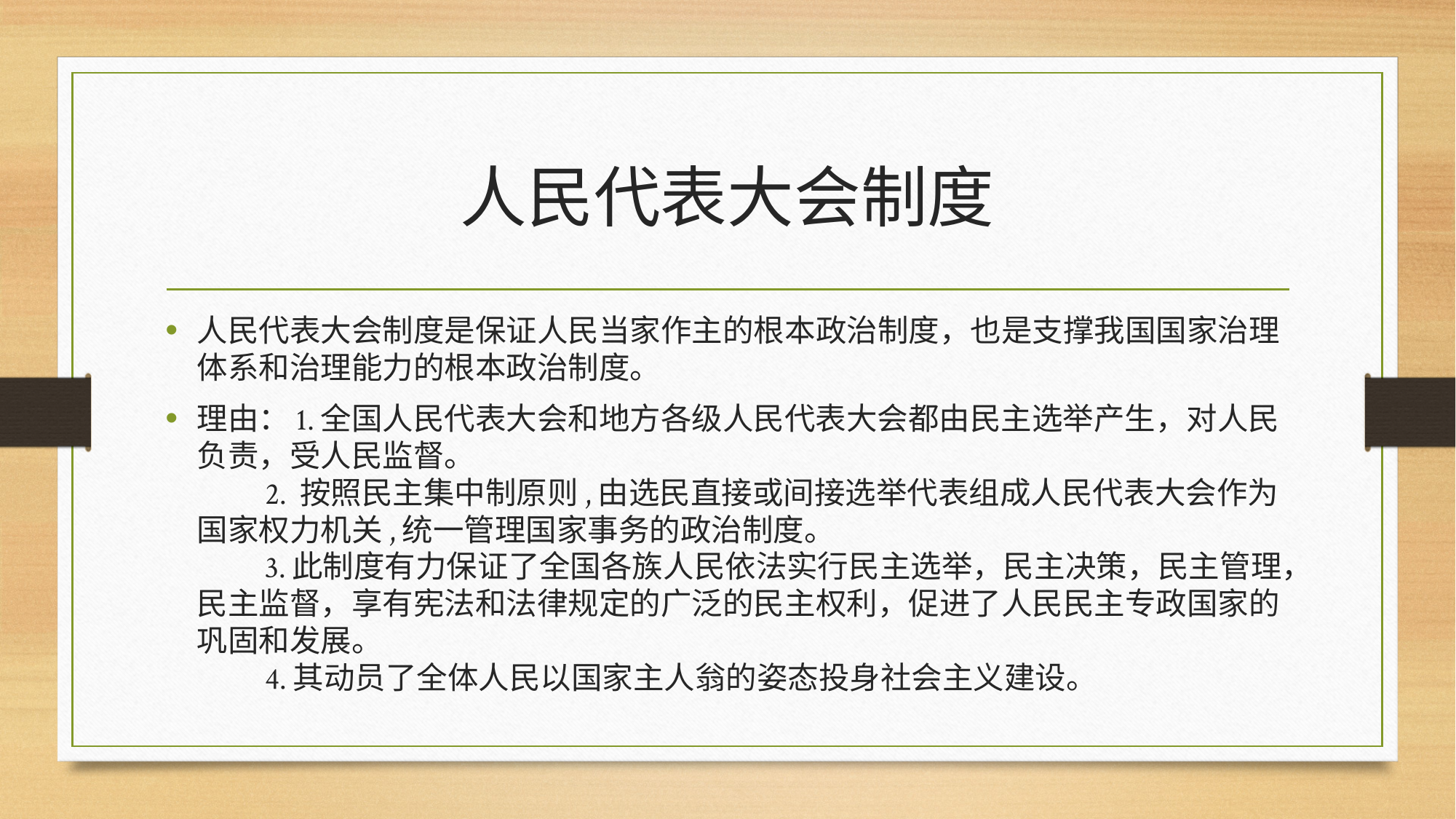

# 人民代表大会制度
人民代表大会制度是保证人民当家作主的根本政治制度，也是支撑我国国家治理体系和治理能力的根本政治制度。
理由：1.全国人民代表大会和地方各级人民代表大会都由民主选举产生，对人民负责，受人民监督。
　　2. 按照民主集中制原则,由选民直接或间接选举代表组成人民代表大会作为国家权力机关,统一管理国家事务的政治制度。
　　3.此制度有力保证了全国各族人民依法实行民主选举，民主决策，民主管理，民主监督，享有宪法和法律规定的广泛的民主权利，促进了人民民主专政国家的巩固和发展。
　　4.其动员了全体人民以国家主人翁的姿态投身社会主义建设。